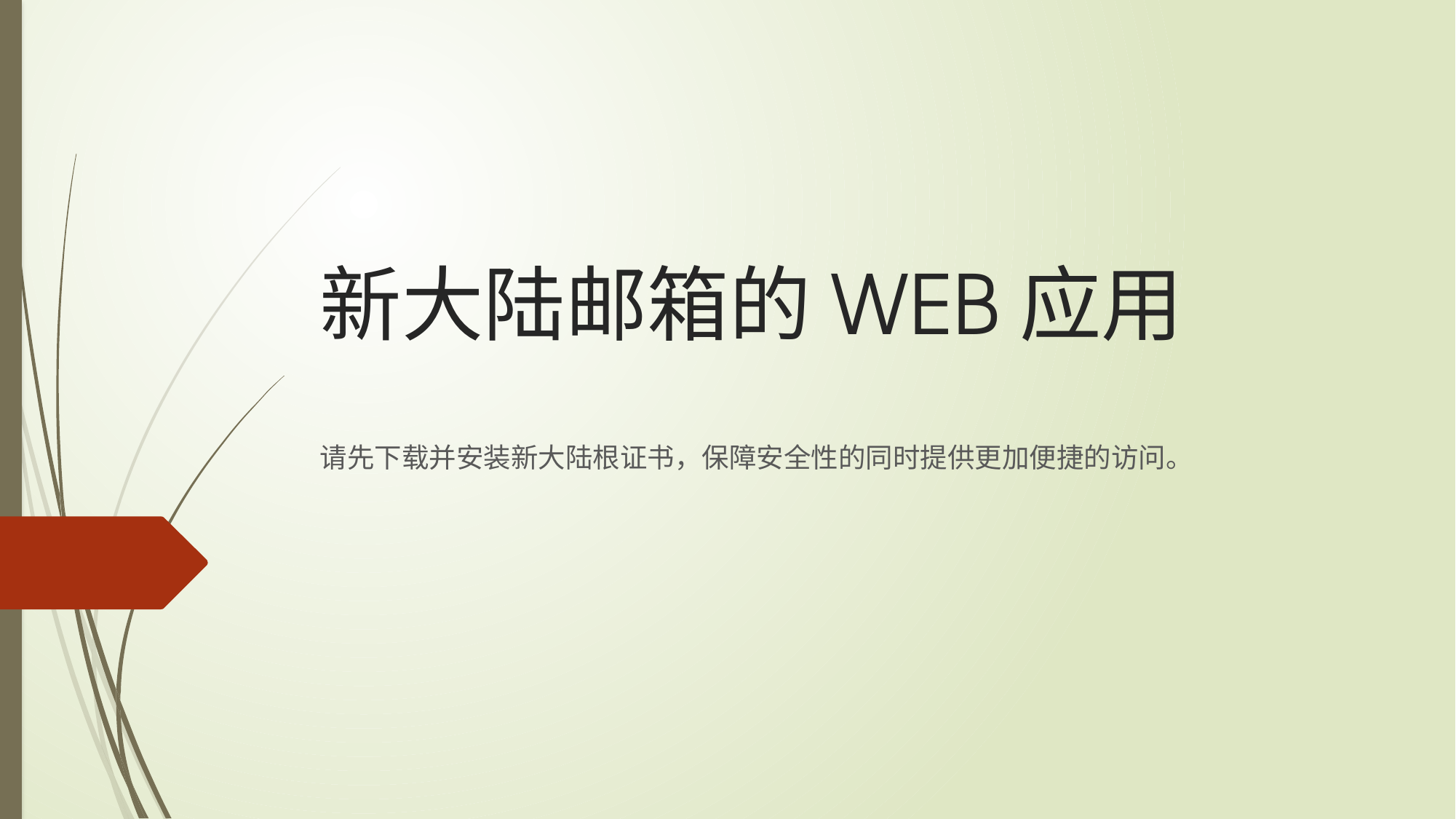

# 新大陆邮箱的WEB应用
请先下载并安装新大陆根证书，保障安全性的同时提供更加便捷的访问。